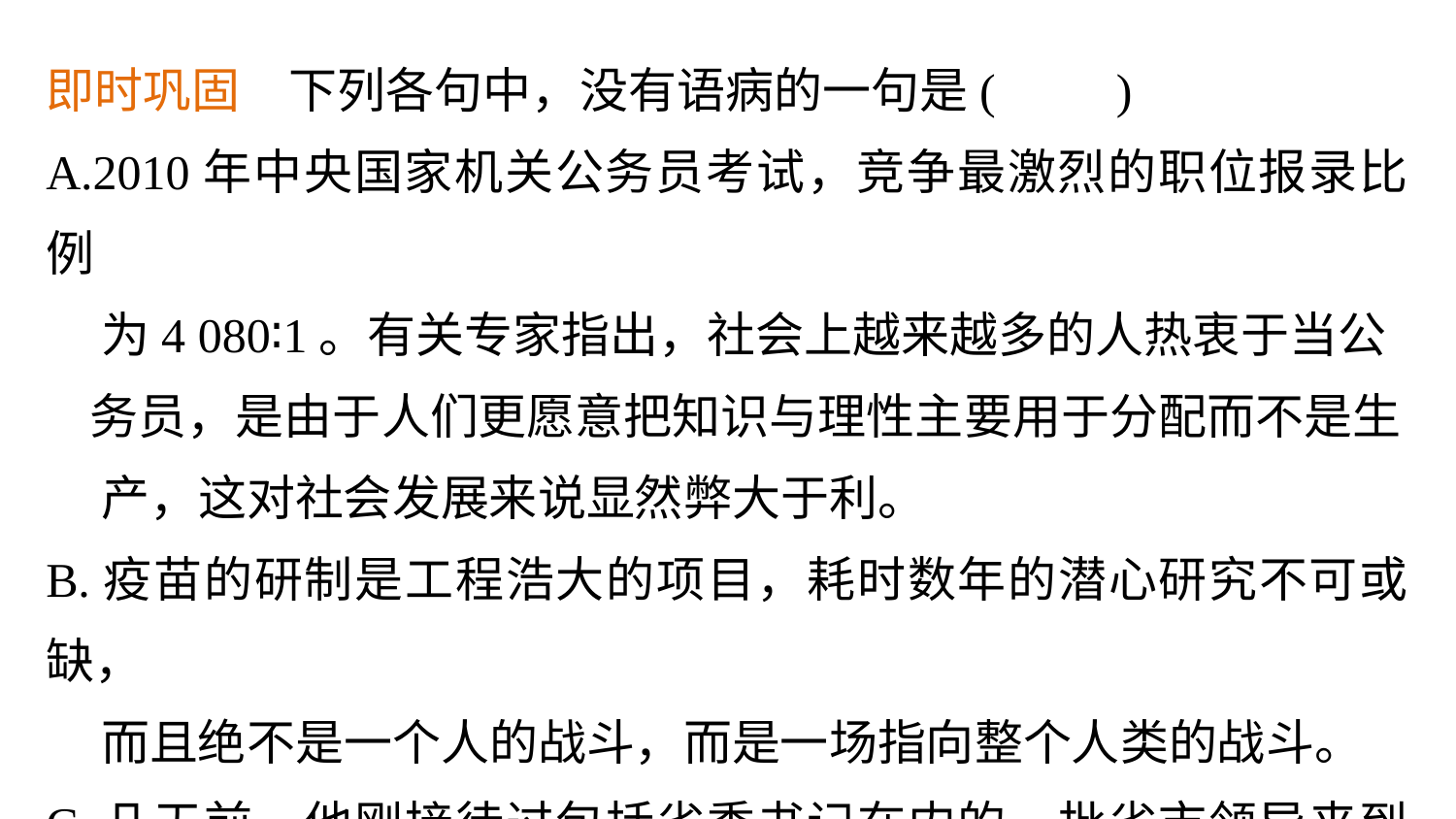

即时巩固　下列各句中，没有语病的一句是(　　)
A.2010年中央国家机关公务员考试，竞争最激烈的职位报录比例
    为4 080∶1。有关专家指出，社会上越来越多的人热衷于当公
   务员，是由于人们更愿意把知识与理性主要用于分配而不是生
    产，这对社会发展来说显然弊大于利。
B.疫苗的研制是工程浩大的项目，耗时数年的潜心研究不可或缺，
    而且绝不是一个人的战斗，而是一场指向整个人类的战斗。
C.几天前，他刚接待过包括省委书记在内的一批省市领导来到县
    里，专门调研返乡农民工问题。